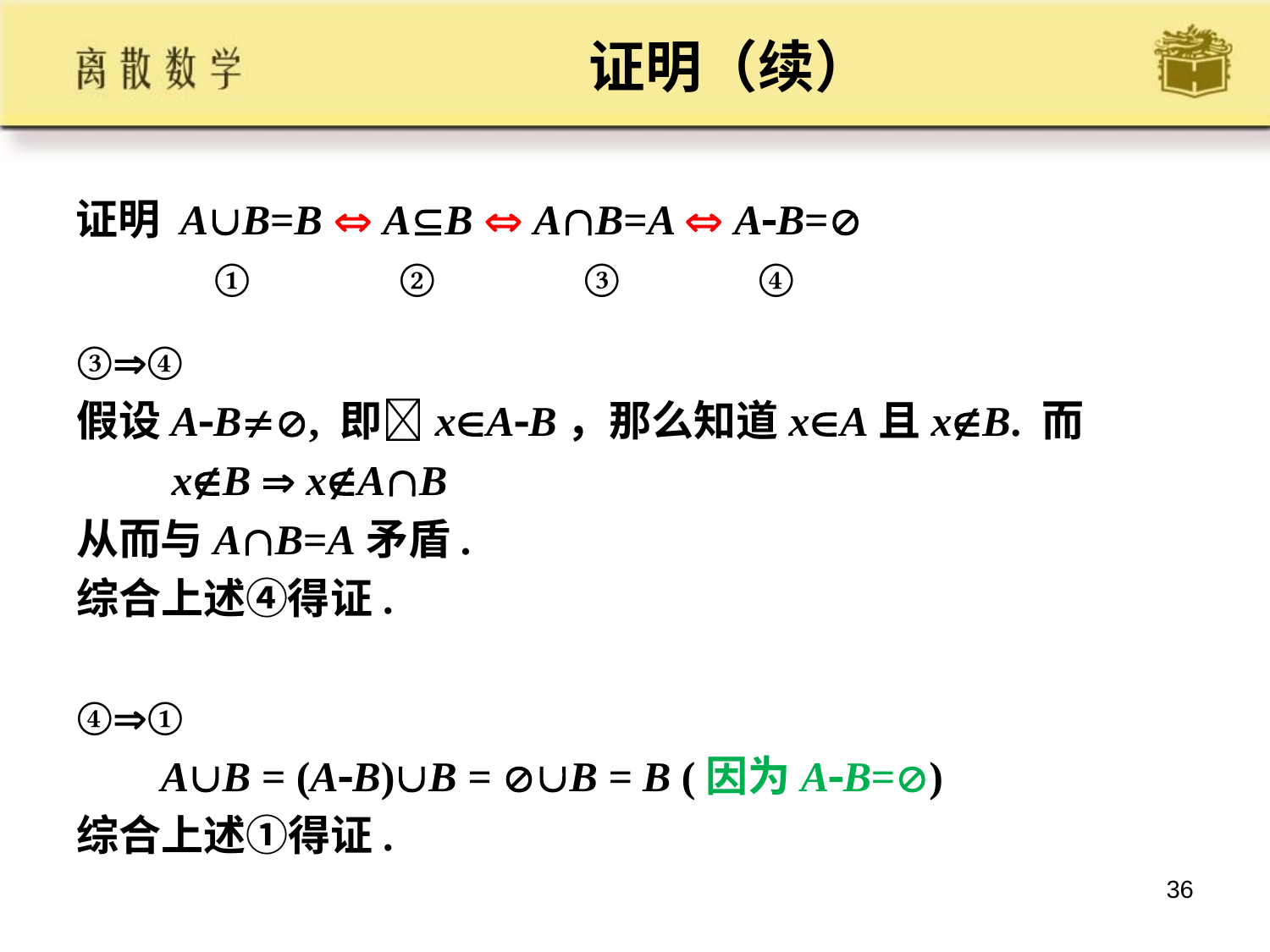

证明（续）
证明 A∪B=B ⇔ A⊆B ⇔ A∩B=A ⇔ A−B=∅
             ①              ②              ③             ④

③⇒④
假设A−B≠∅, 即∃x∈A−B，那么知道x∈A且x∉B. 而
         x∉B ⇒ x∉A∩B
从而与A∩B=A矛盾.
综合上述④得证.

④⇒①
        A∪B = (A−B)∪B = ∅∪B = B (因为A−B=∅)
综合上述①得证.

36